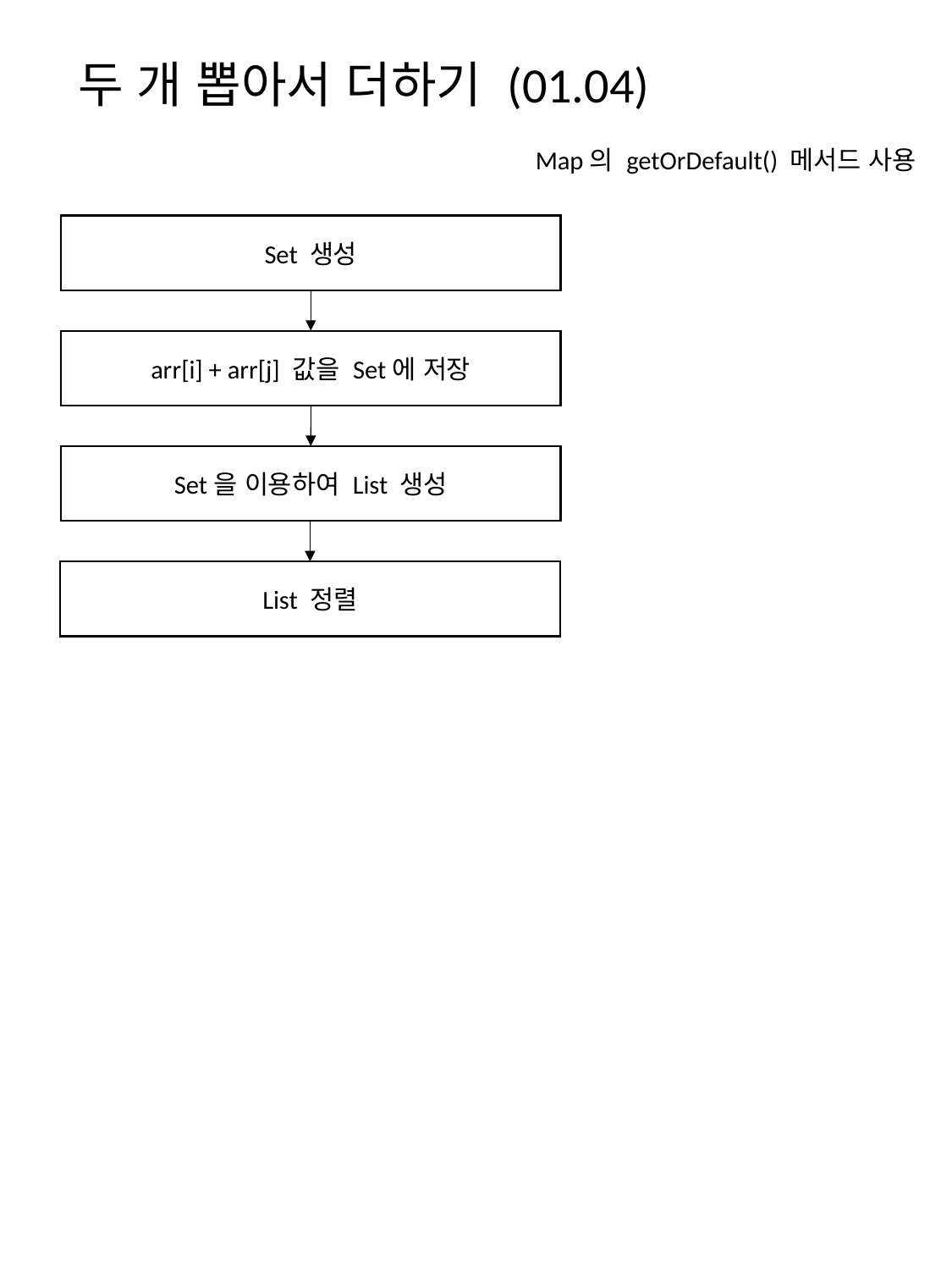

# 두 개 뽑아서 더하기 (01.04)
Map의 getOrDefault() 메서드 사용
Set 생성
arr[i] + arr[j] 값을 Set에 저장
Set을 이용하여 List 생성
List 정렬